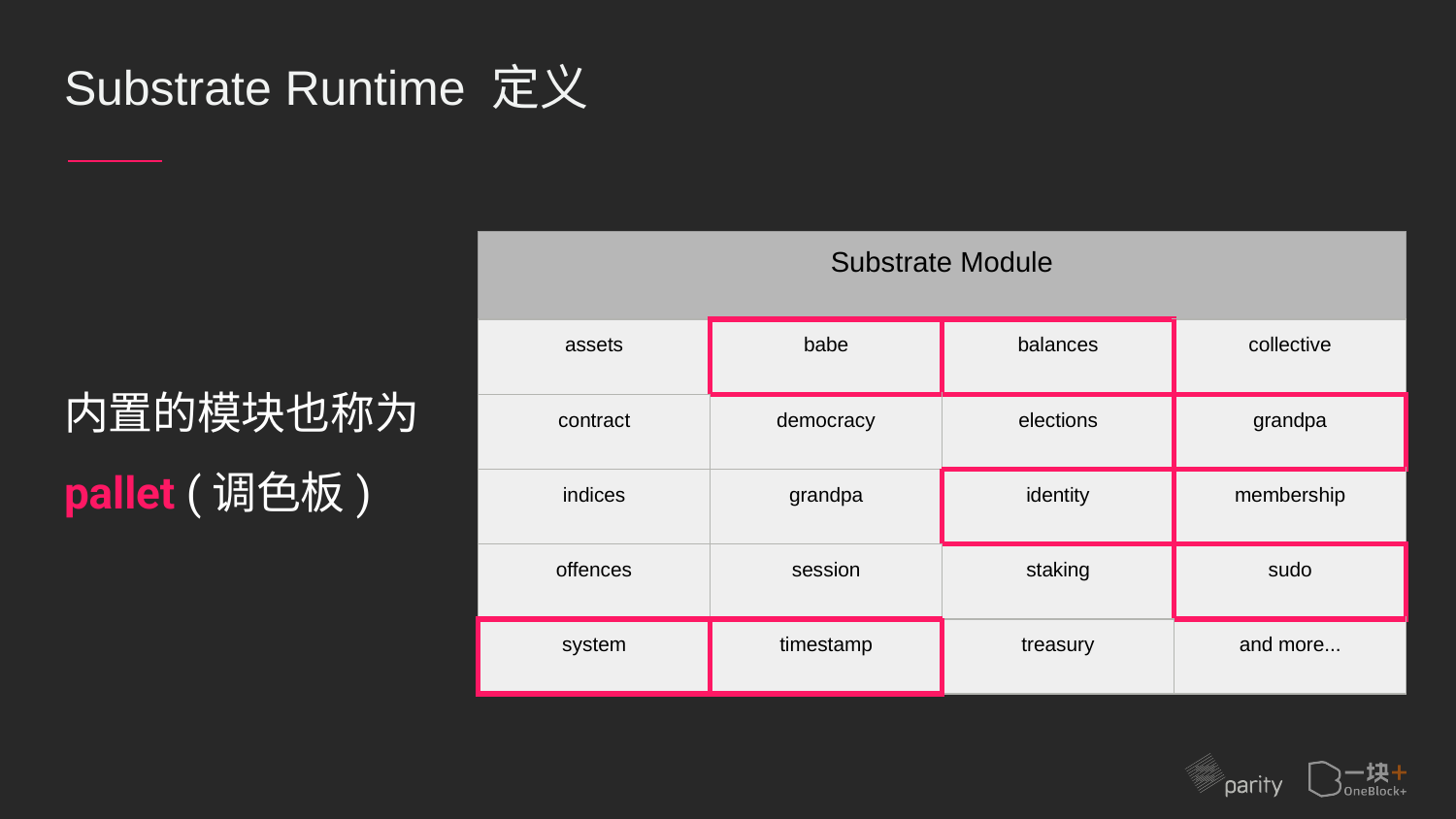

# Substrate Runtime 定义
| Substrate Module |  |  |  |
| --- | --- | --- | --- |
| assets | babe | balances | collective |
| contract | democracy | elections | grandpa |
| indices | grandpa | identity | membership |
| offences | session | staking | sudo |
| system | timestamp | treasury | and more... |
内置的模块也称为
pallet (调色板)